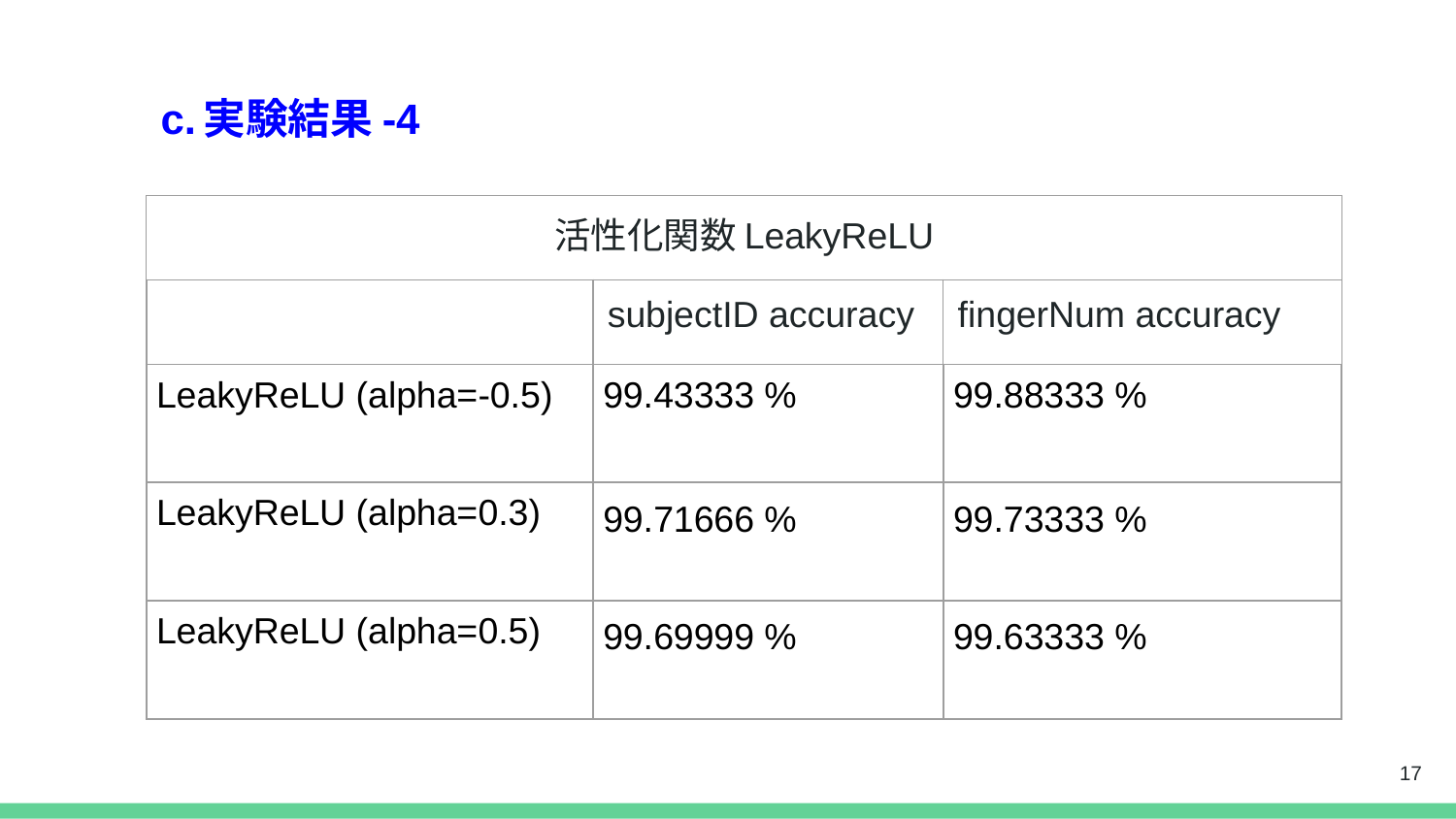

# c.実験結果-4
| 活性化関数LeakyReLU |  |  |
| --- | --- | --- |
|  | subjectID accuracy | fingerNum accuracy |
| LeakyReLU (alpha=-0.5) | 99.43333 % | 99.88333 % |
| LeakyReLU (alpha=0.3) | 99.71666 % | 99.73333 % |
| LeakyReLU (alpha=0.5) | 99.69999 % | 99.63333 % |
17